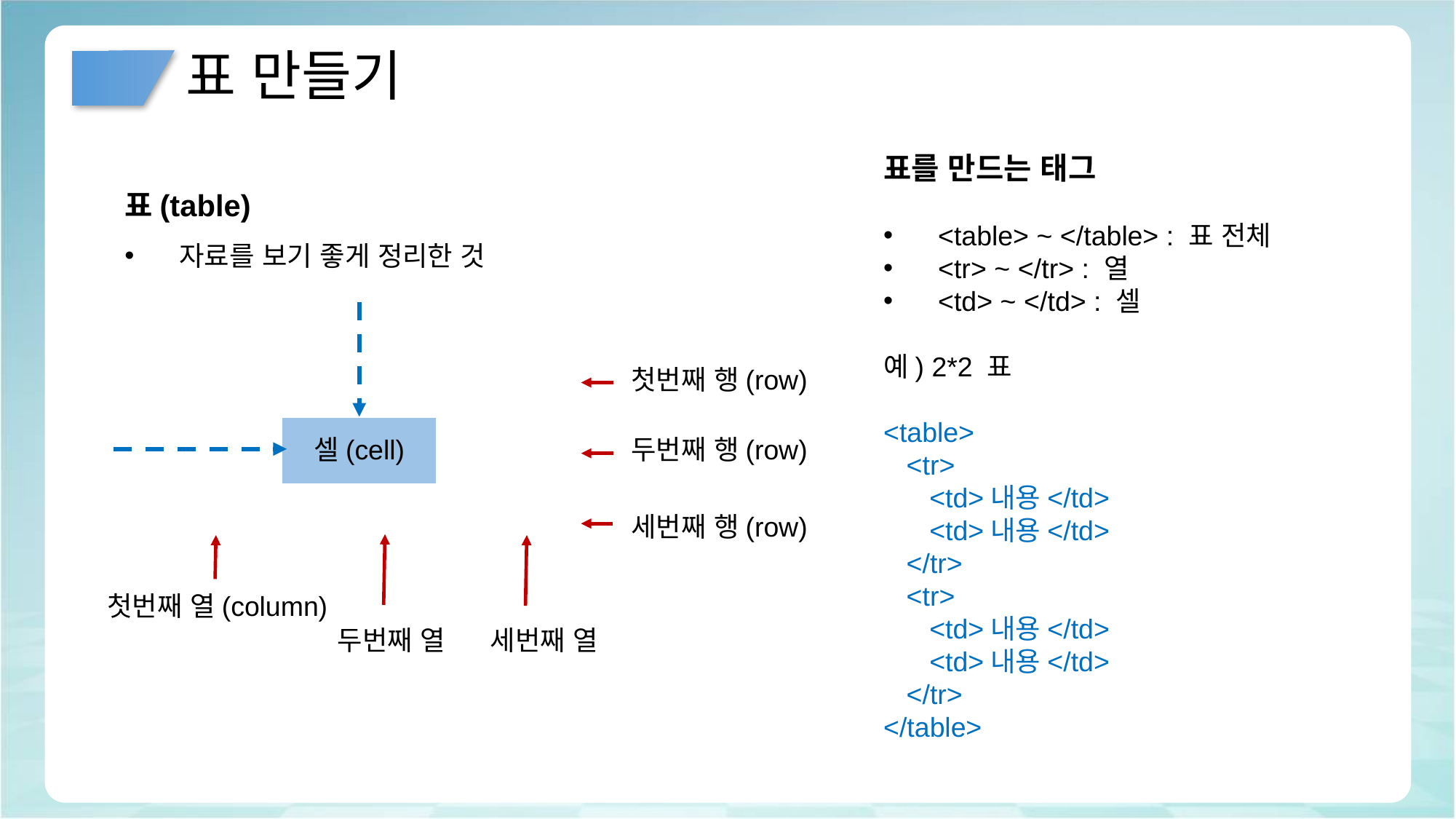

# 표 만들기
표를 만드는 태그

<table> ~ </table> : 표 전체
<tr> ~ </tr> : 열
<td> ~ </td> : 셀

예) 2*2 표

<table>
   <tr>
      <td>내용</td>
      <td>내용</td>
   </tr>
   <tr>
      <td>내용</td>
      <td>내용</td>
   </tr>
</table>
표(table)
자료를 보기 좋게 정리한 것
|  |  |  |
| --- | --- | --- |
|  |  |  |
|  |  |  |
첫번째 행(row)
셀(cell)
두번째 행(row)
세번째 행(row)
첫번째 열(column)
세번째 열
두번째 열